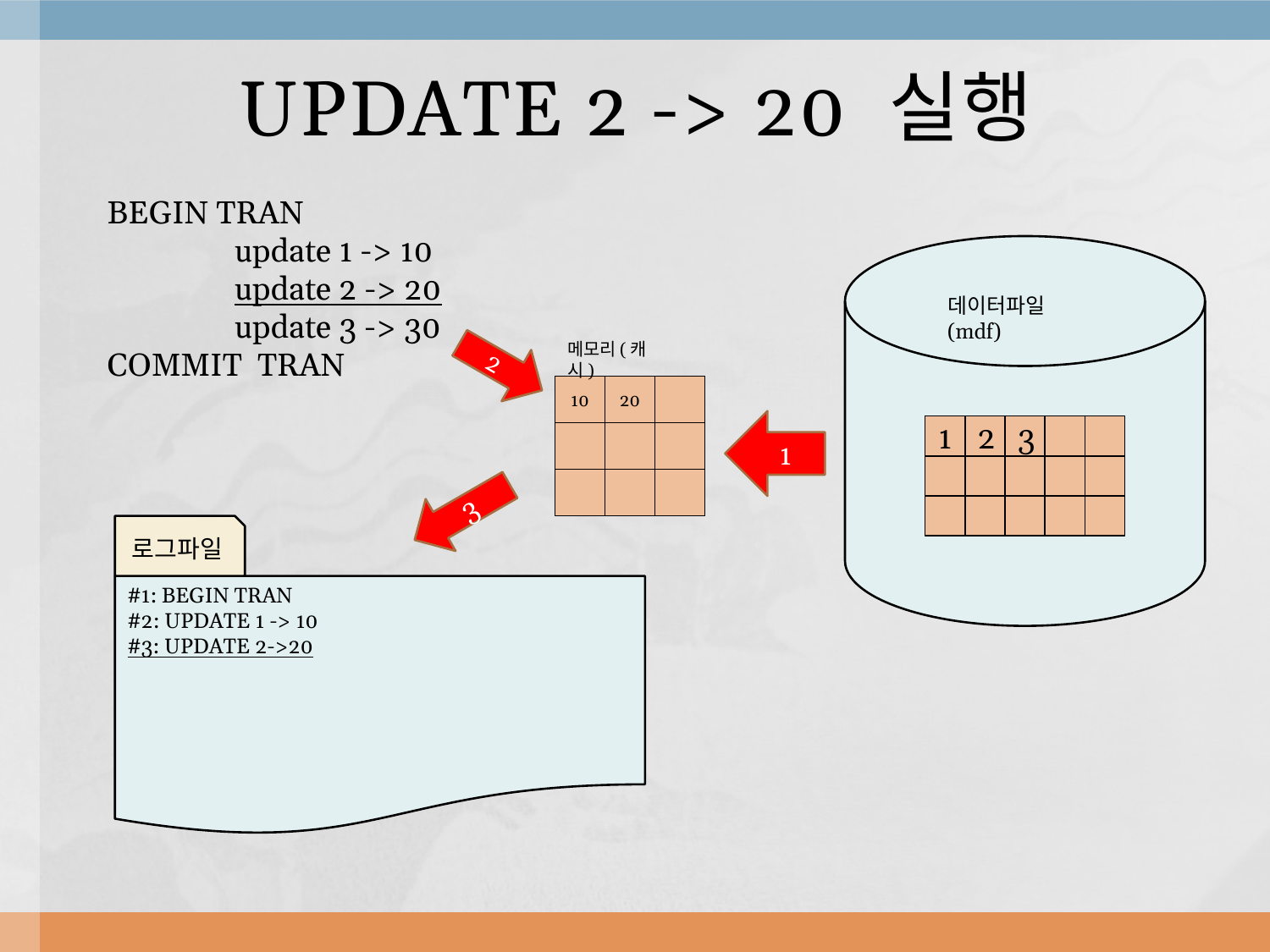

# UPDATE 2 -> 20 실행
BEGIN TRAN
	update 1 -> 10
	update 2 -> 20
	update 3 -> 30
COMMIT  TRAN

데이터파일(mdf)
메모리(캐시)
2
10
20

1
1
2
3

3
로그파일
#1: BEGIN TRAN
#2: UPDATE 1 -> 10
#3: UPDATE 2->20